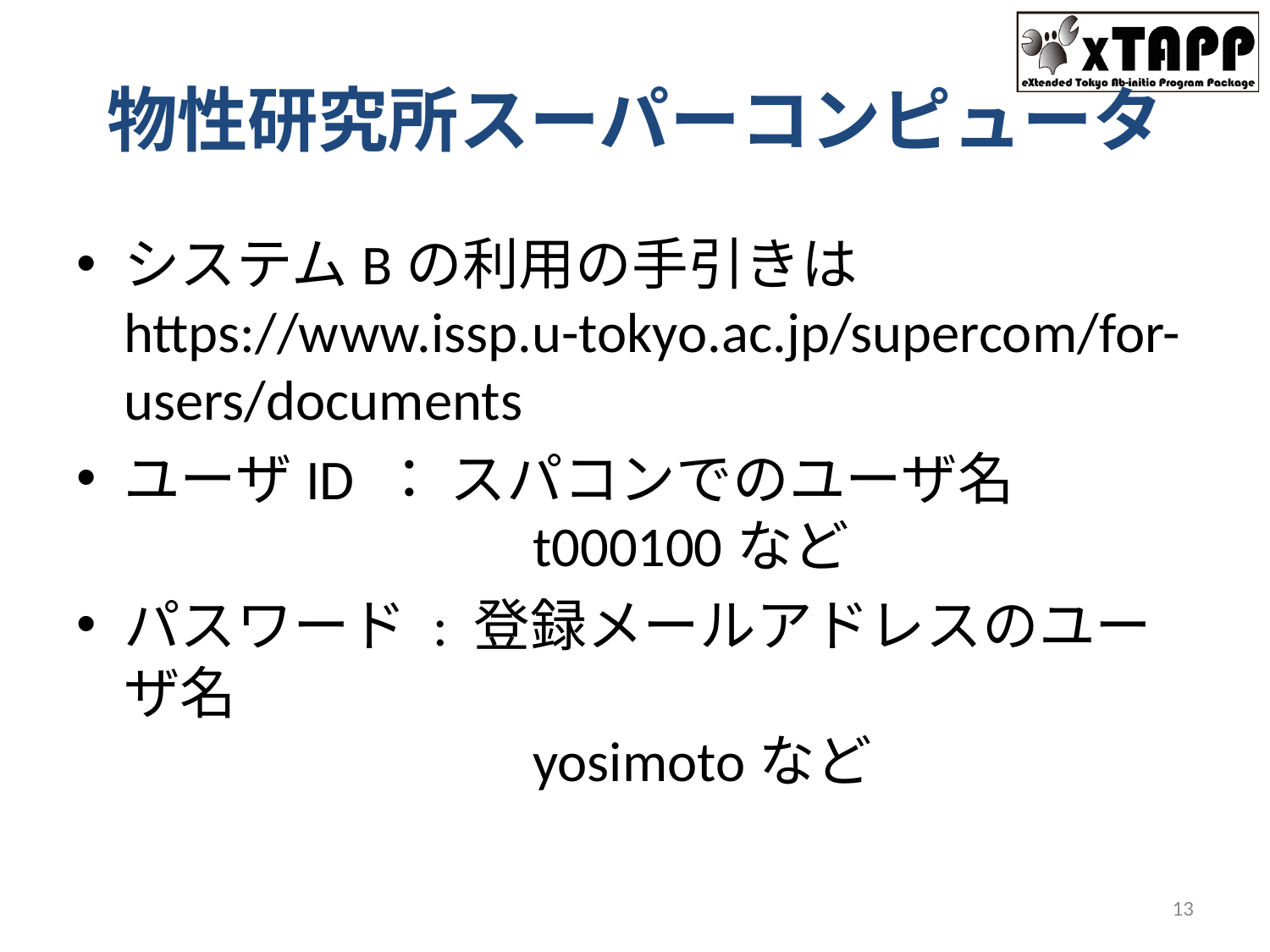

# 物性研究所スーパーコンピュータ
システムBの利用の手引きは
https://www.issp.u-tokyo.ac.jp/supercom/for-users/documents
ユーザID ： スパコンでのユーザ名
　　　　　　　t000100など
パスワード : 登録メールアドレスのユーザ名
　　　　　　　yosimotoなど
13